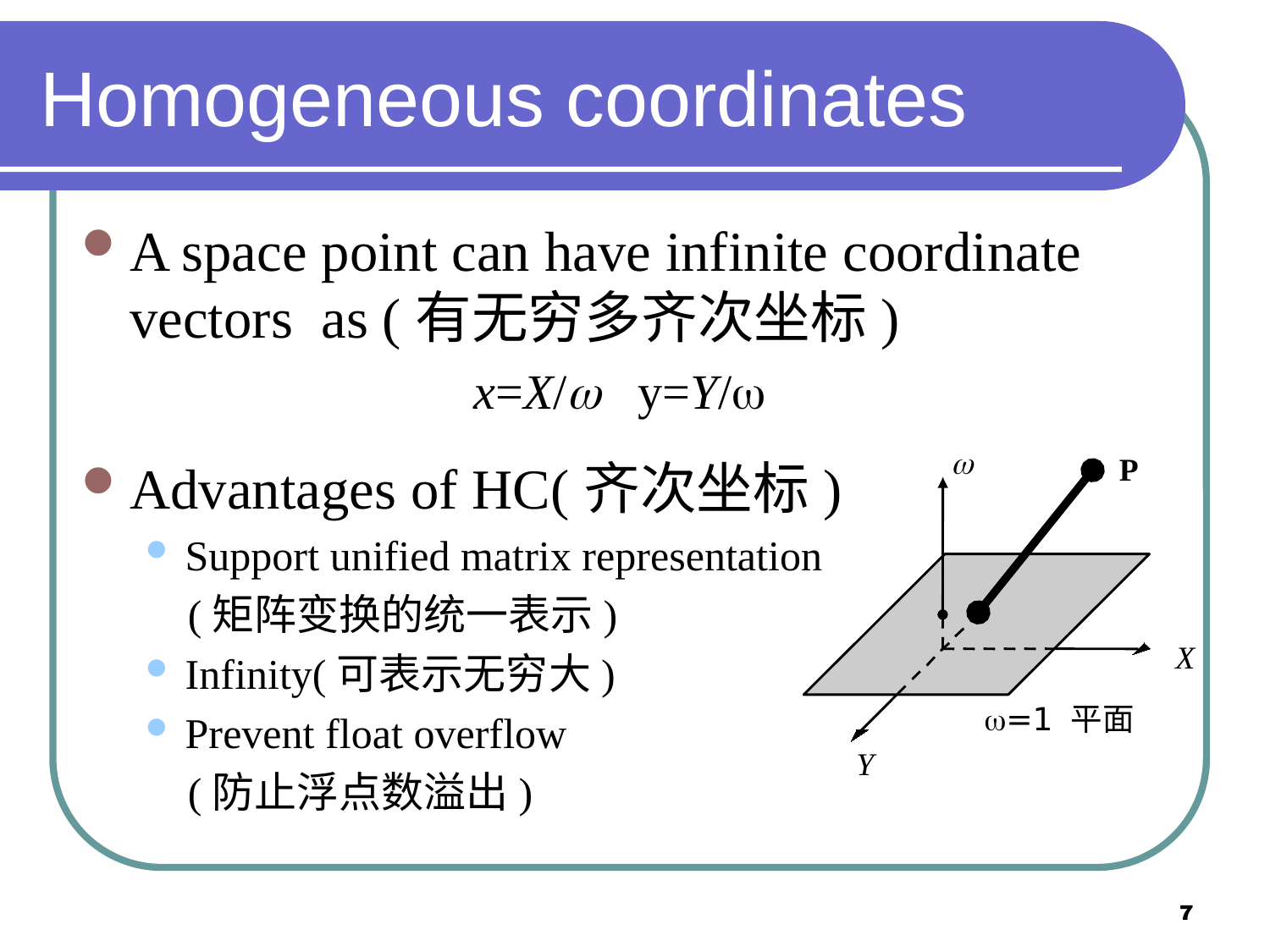

# Homogeneous coordinates
A space point can have infinite coordinate vectors  as (有无穷多齐次坐标)
x=X/ω   y=Y/ω
ω
P

X

ω=1 平面

Y
Advantages of HC(齐次坐标)
Support unified matrix representation
    (矩阵变换的统一表示)
Infinity(可表示无穷大)
Prevent float overflow
    (防止浮点数溢出)
7